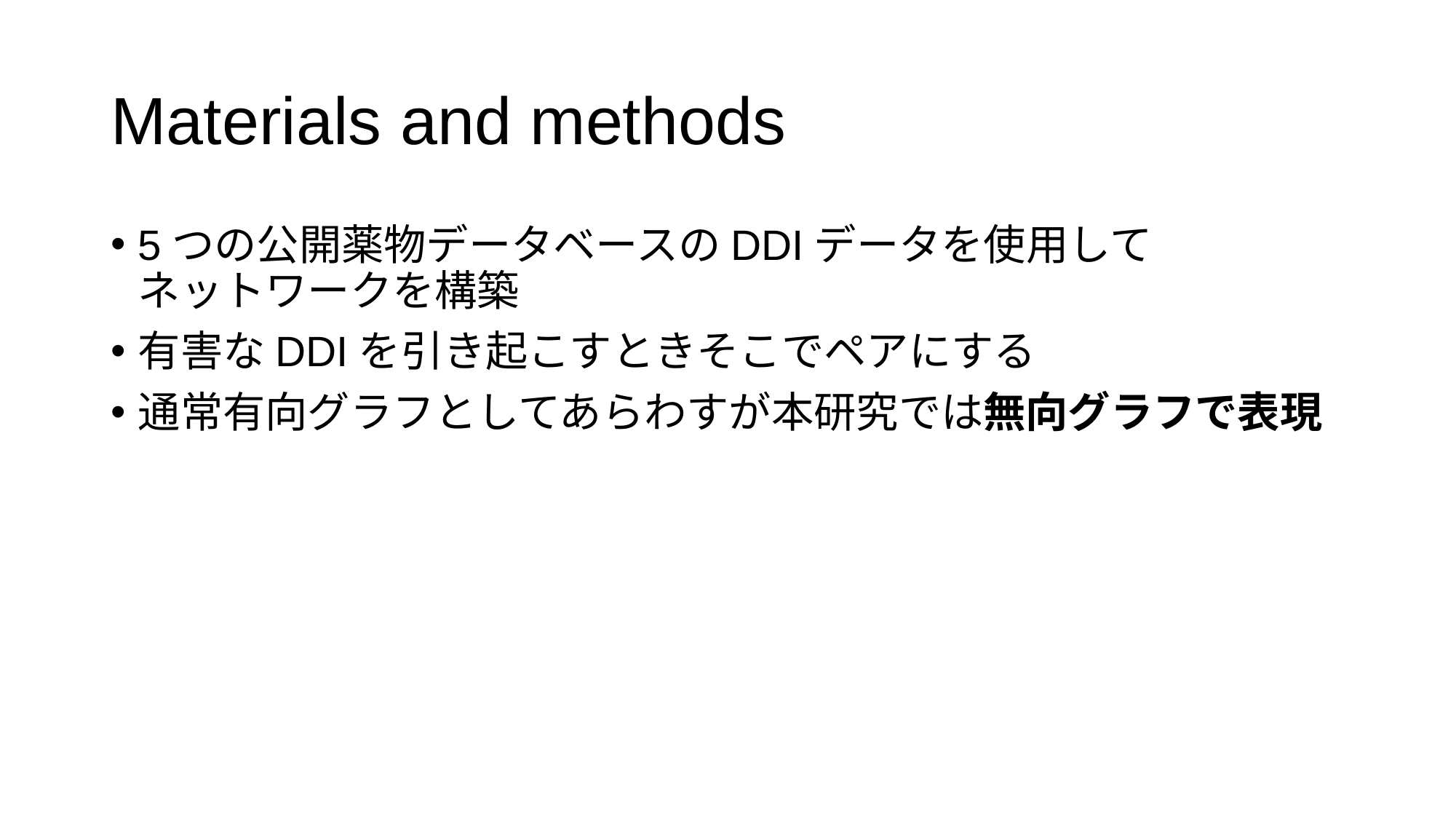

# Materials and methods
5つの公開薬物データベースのDDIデータを使用して
ネットワークを構築
有害なDDIを引き起こすときそこでペアにする
通常有向グラフとしてあらわすが本研究では無向グラフで表現